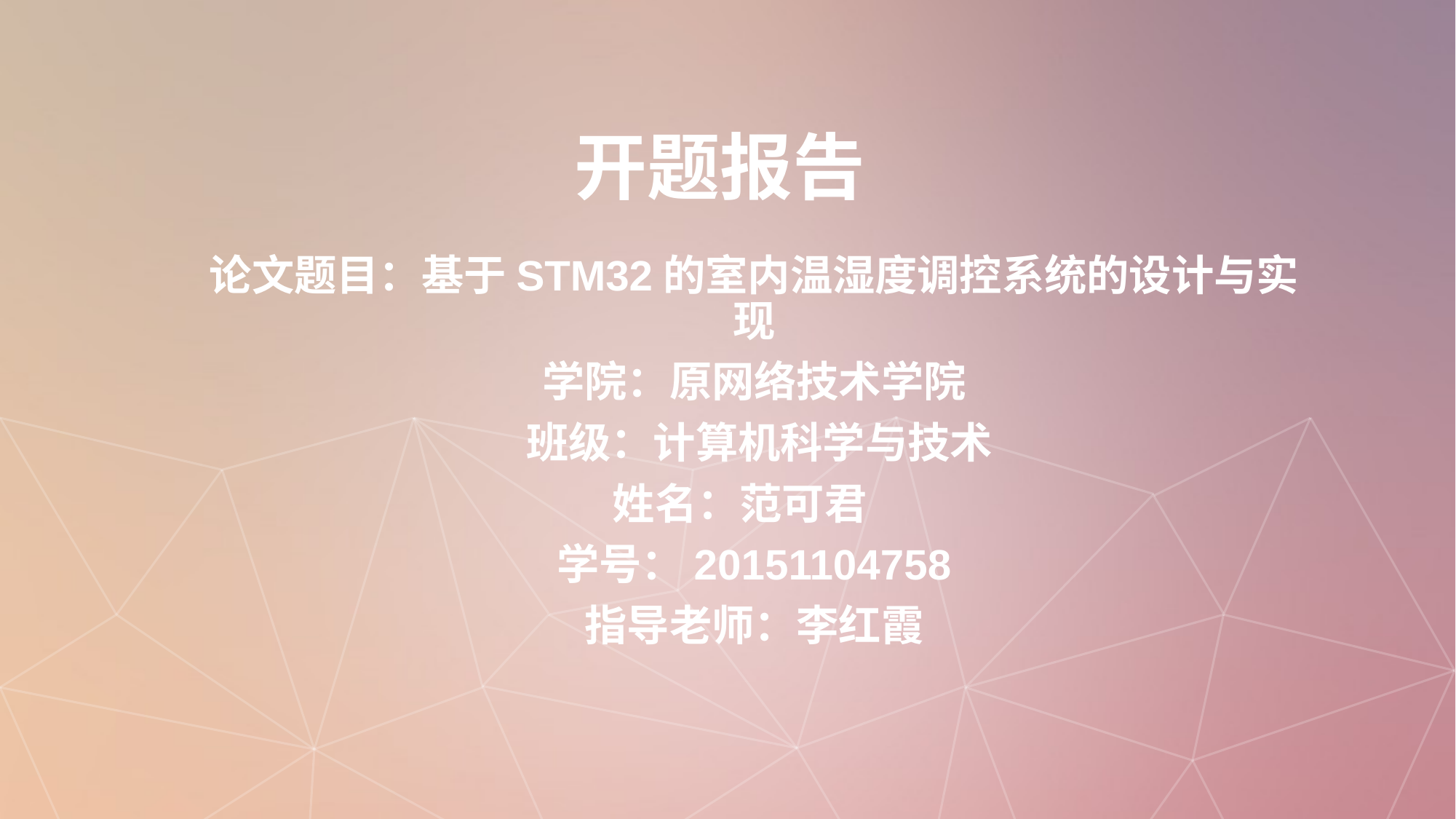

# 开题报告
论文题目：基于STM32的室内温湿度调控系统的设计与实现
学院：原网络技术学院
 班级：计算机科学与技术
姓名：范可君
学号：20151104758
指导老师：李红霞